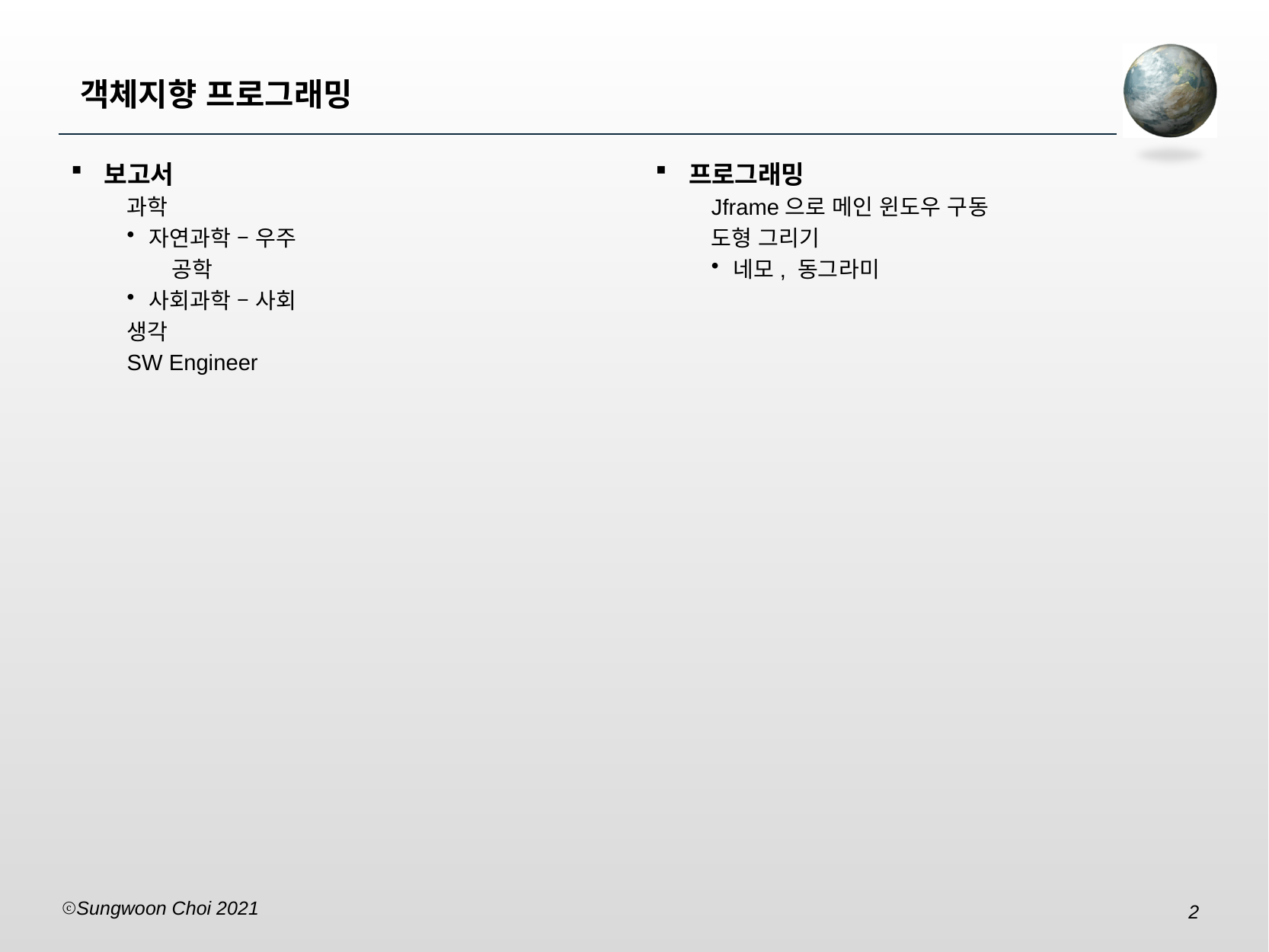

# 객체지향 프로그래밍
보고서
과학
자연과학 – 우주
공학
사회과학 – 사회
생각
SW Engineer

프로그래밍
Jframe으로 메인 윈도우 구동
도형 그리기
네모, 동그라미
Sungwoon Choi 2021
2